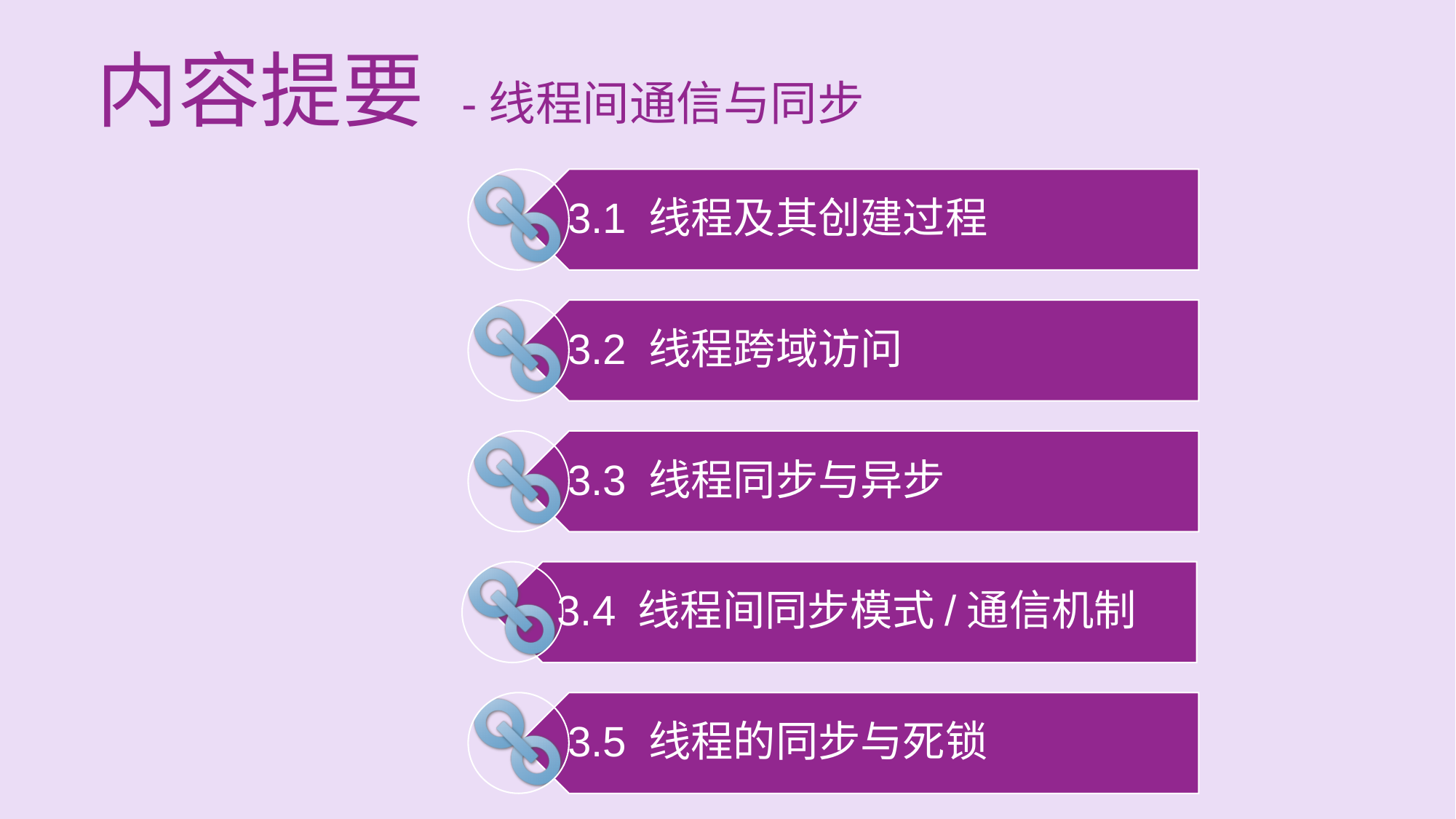

# 内容提要 -线程间通信与同步
3.1 线程及其创建过程
3.2 线程跨域访问
3.3 线程同步与异步
3.4 线程间同步模式/通信机制
3.5 线程的同步与死锁